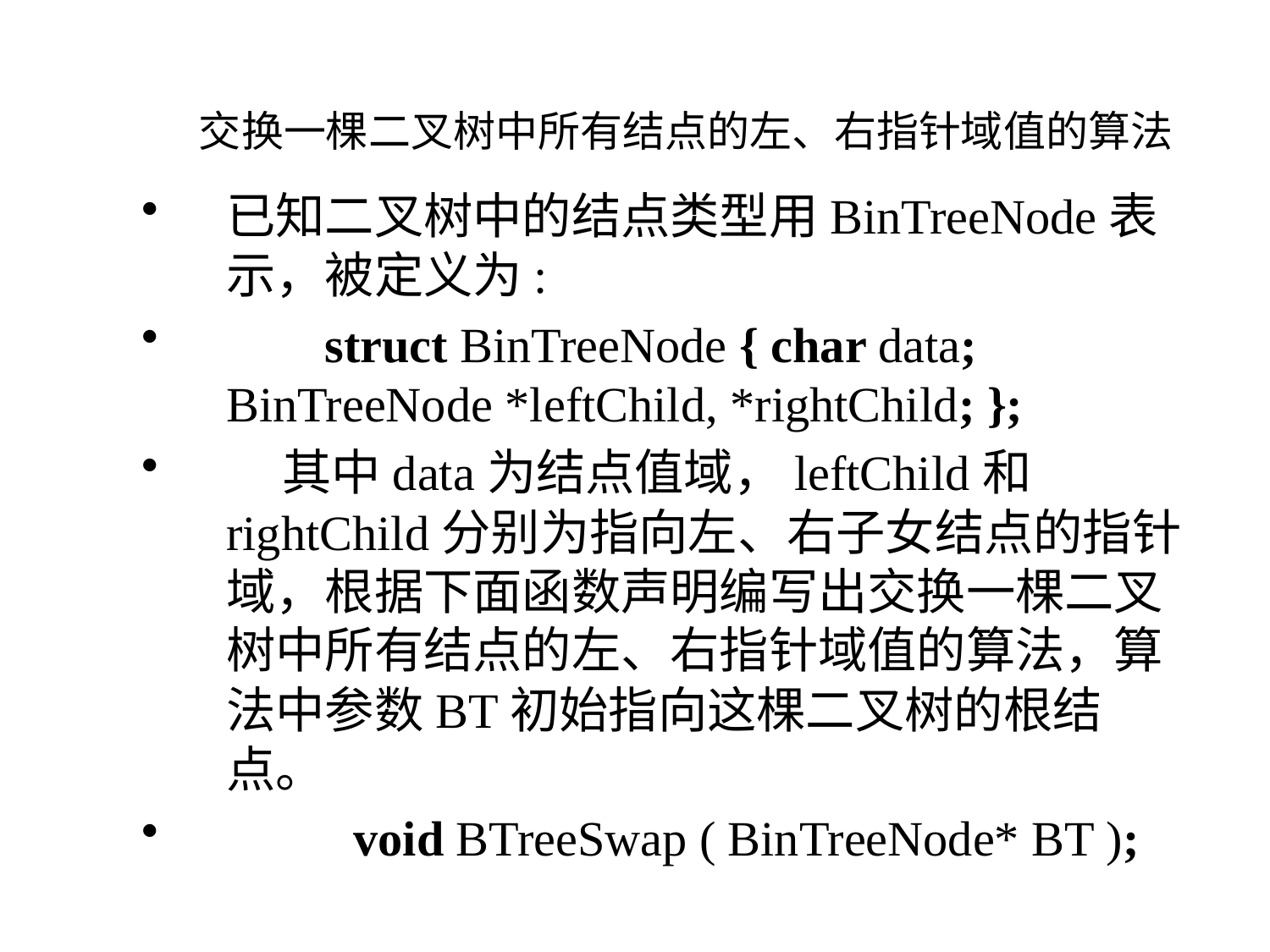

# 交换一棵二叉树中所有结点的左、右指针域值的算法
已知二叉树中的结点类型用BinTreeNode表示，被定义为:
        struct BinTreeNode { char data;	BinTreeNode *leftChild, *rightChild; };
    其中data为结点值域，leftChild和rightChild分别为指向左、右子女结点的指针域，根据下面函数声明编写出交换一棵二叉树中所有结点的左、右指针域值的算法，算法中参数BT初始指向这棵二叉树的根结点。
	void BTreeSwap ( BinTreeNode* BT );